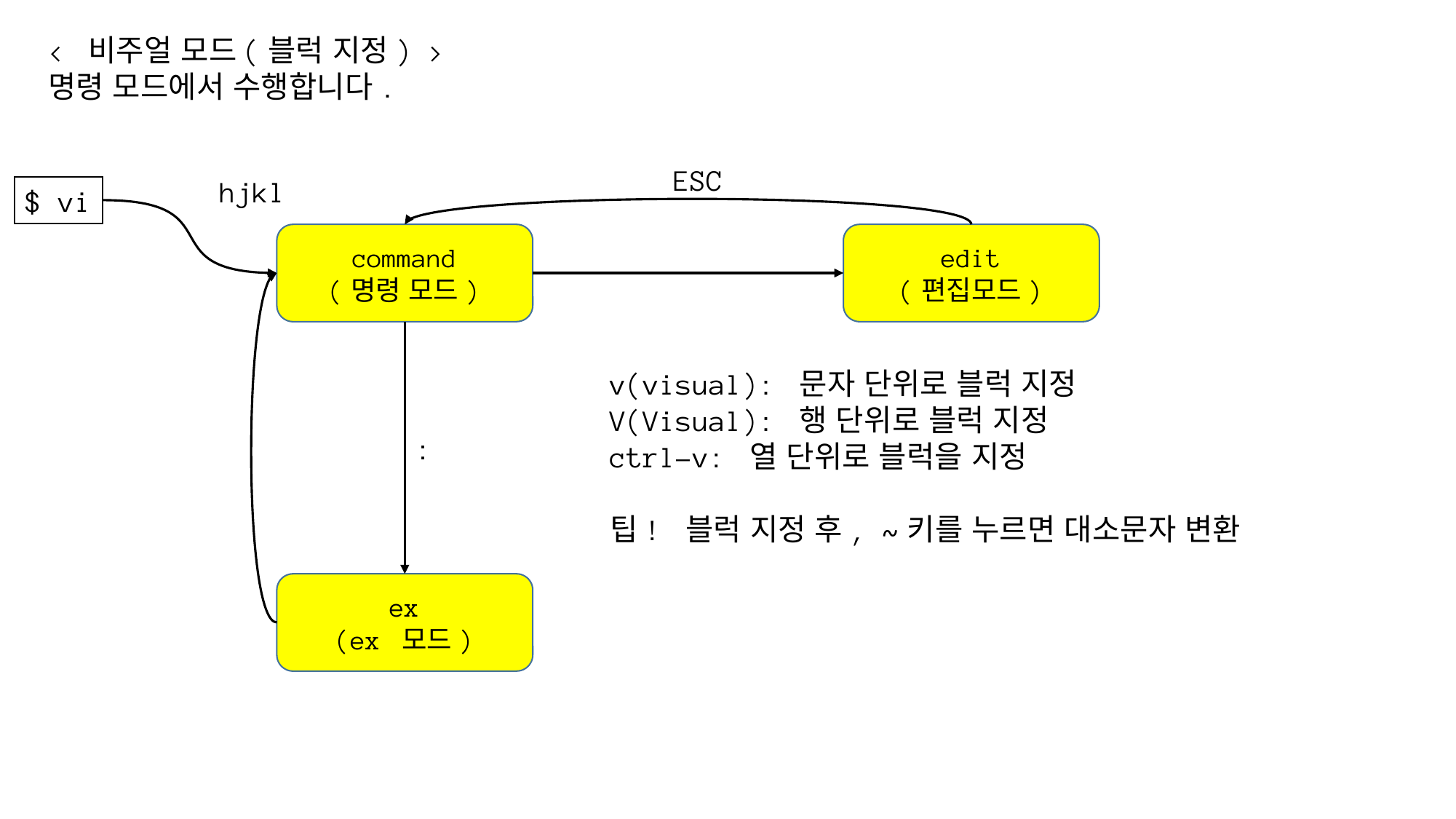

< 비주얼 모드(블럭 지정) >
명령 모드에서 수행합니다.

ESC
hjkl
$ vi
edit
(편집모드)
command
(명령 모드)
v(visual): 문자 단위로 블럭 지정
V(Visual): 행 단위로 블럭 지정
ctrl-v: 열 단위로 블럭을 지정

팁! 블럭 지정 후, ~키를 누르면 대소문자 변환
:
ex
(ex 모드)